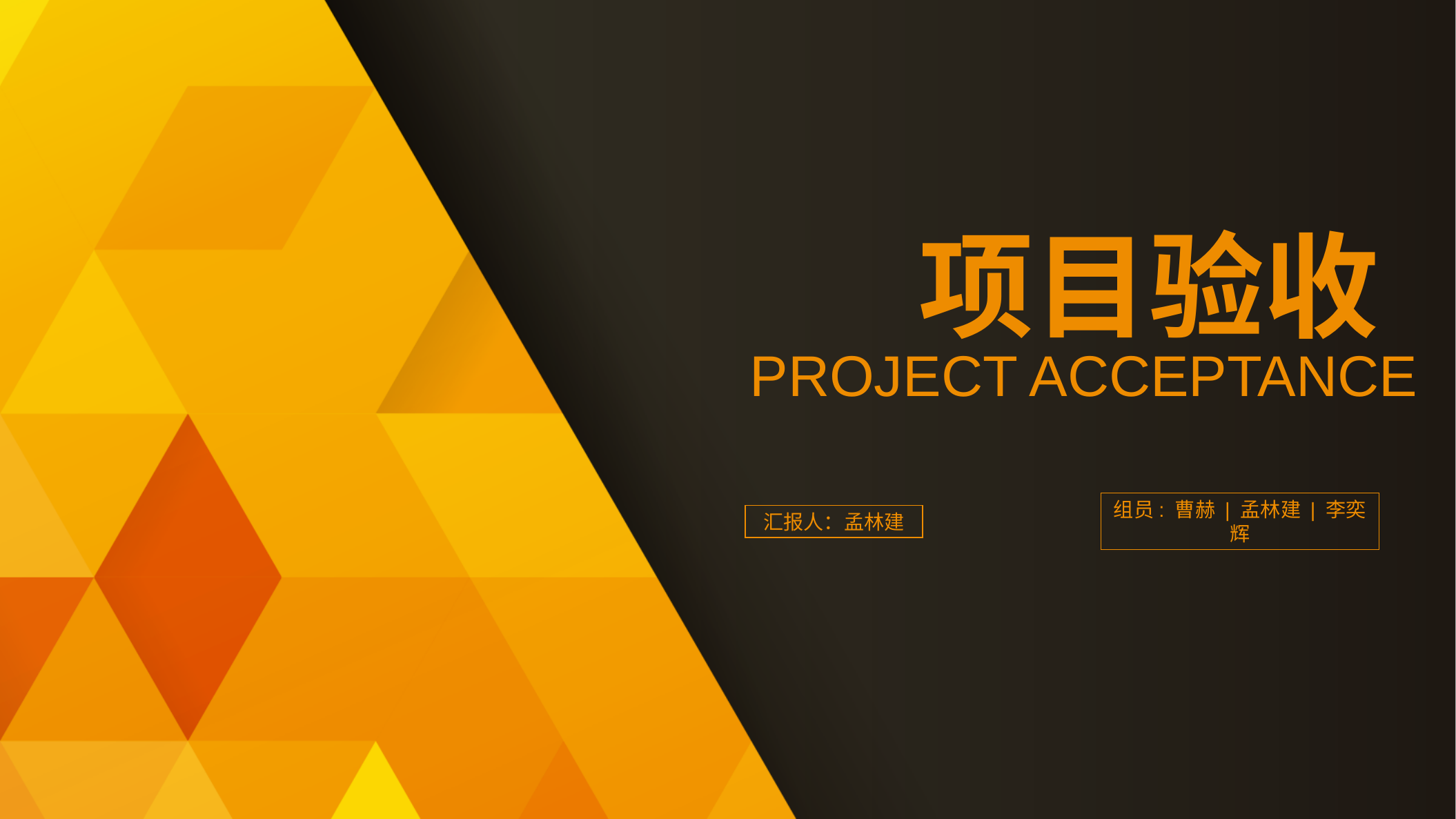

项目验收
PROJECT ACCEPTANCE
组员: 曹赫 | 孟林建 | 李奕辉
汇报人：孟林建